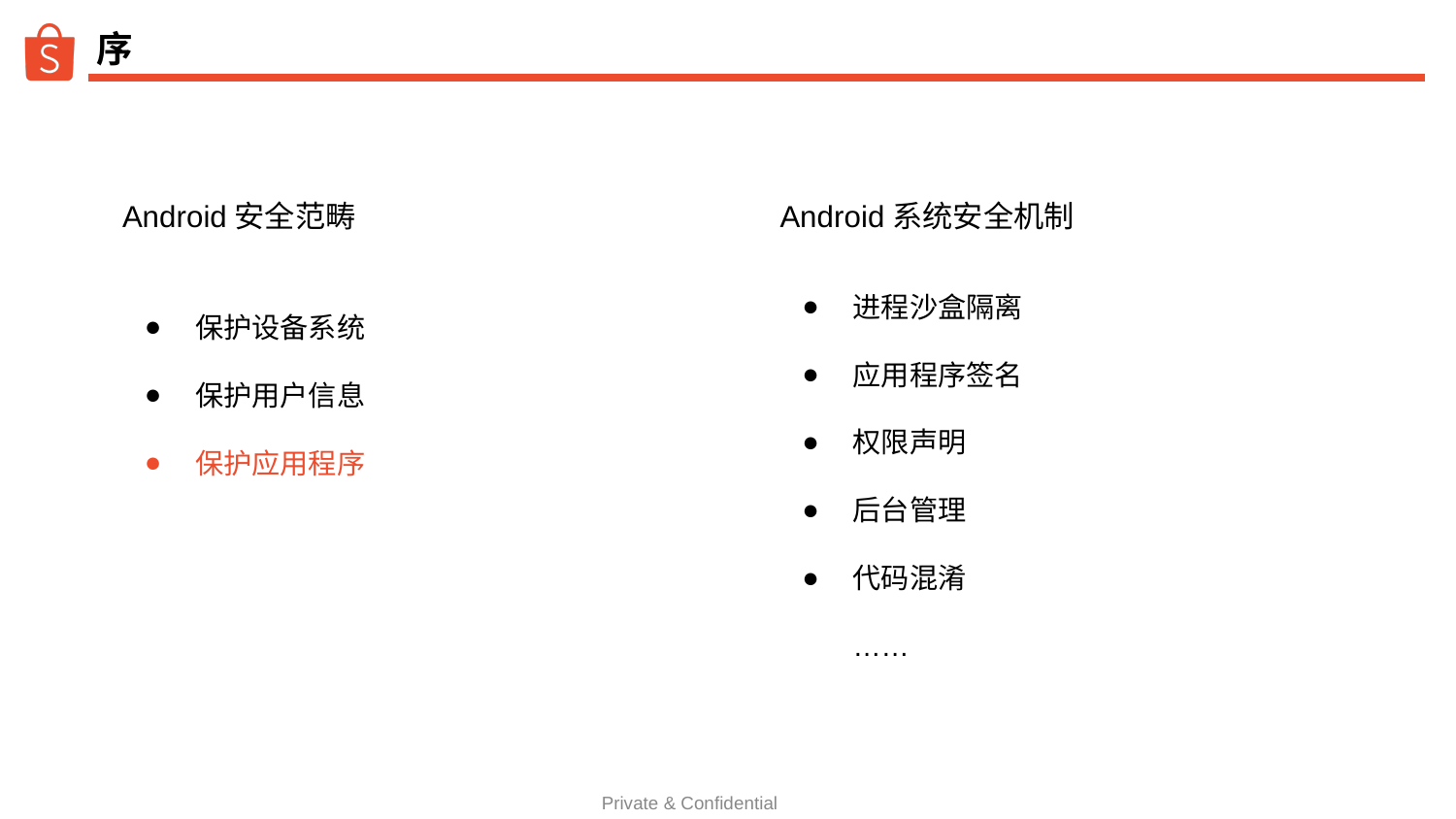

# 序
Android安全范畴
Android系统安全机制
进程沙盒隔离

应用程序签名

权限声明

后台管理

代码混淆

……
保护设备系统

保护用户信息

保护应用程序
Private & Confidential